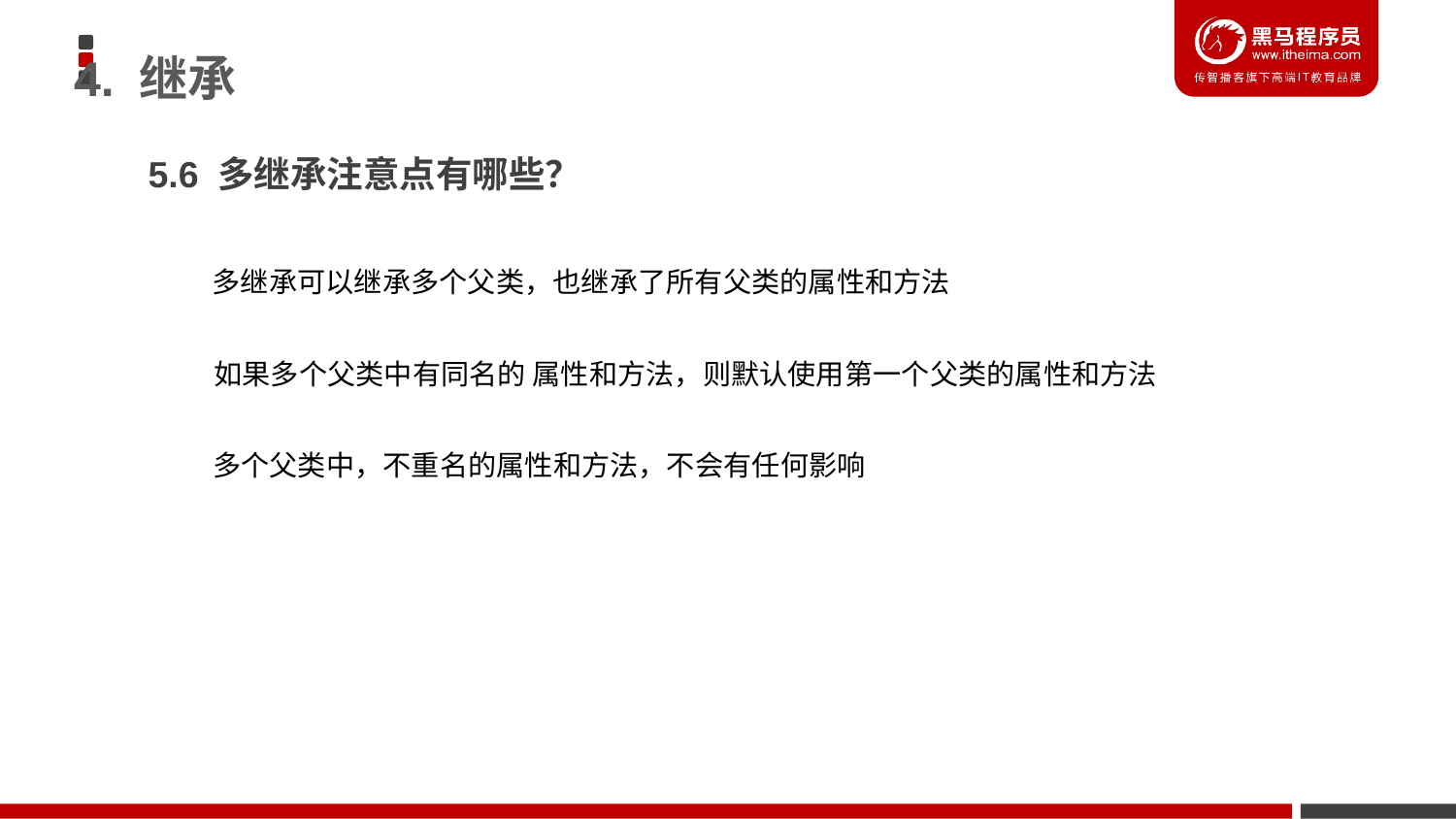

4. 继承
5.6 多继承注意点有哪些？
多继承可以继承多个父类，也继承了所有父类的属性和方法
如果多个父类中有同名的 属性和方法，则默认使用第一个父类的属性和方法
多个父类中，不重名的属性和方法，不会有任何影响